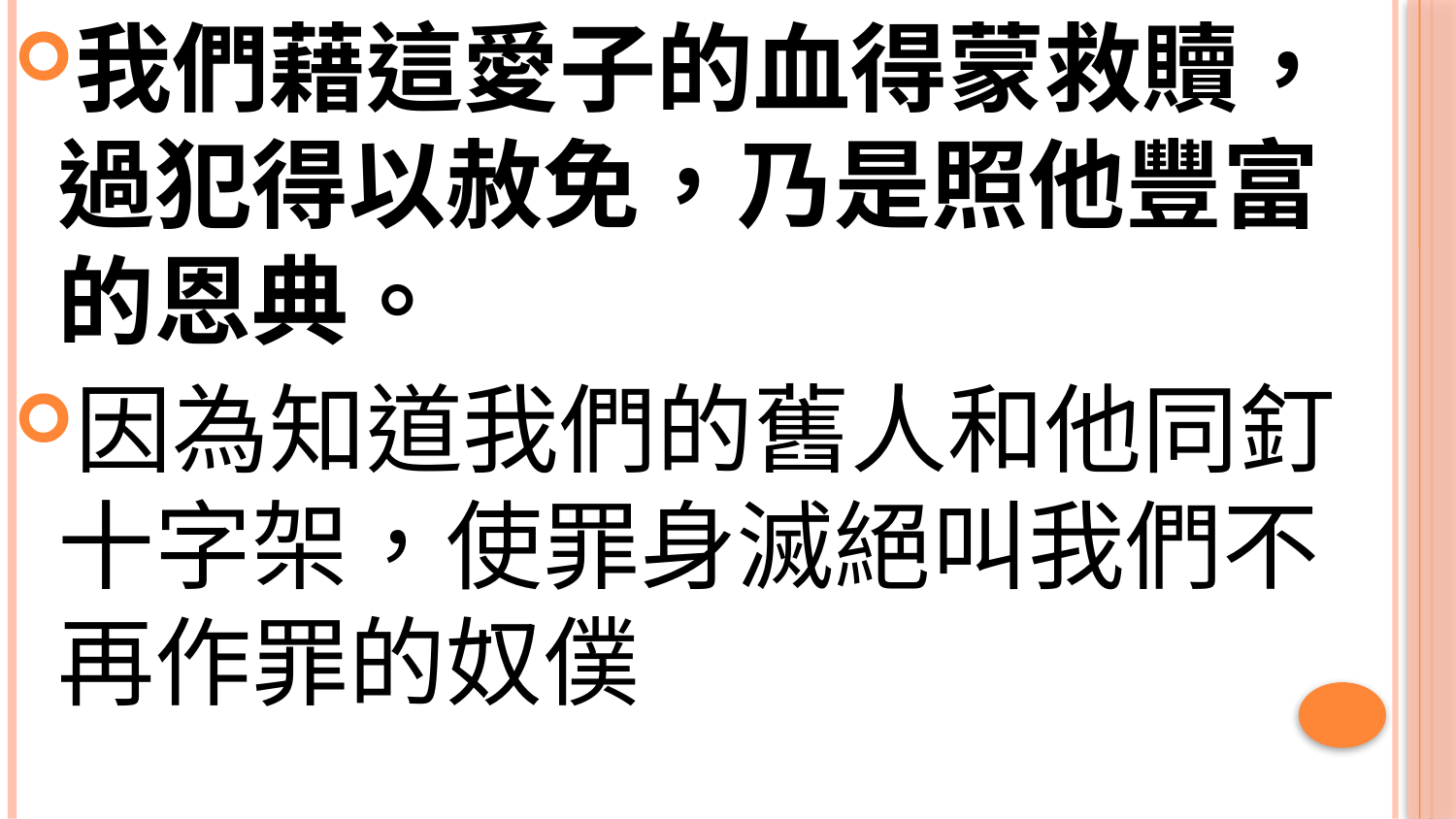

我們藉這愛子的血得蒙救贖，過犯得以赦免，乃是照他豐富的恩典。
因為知道我們的舊人和他同釘十字架，使罪身滅絕叫我們不再作罪的奴僕